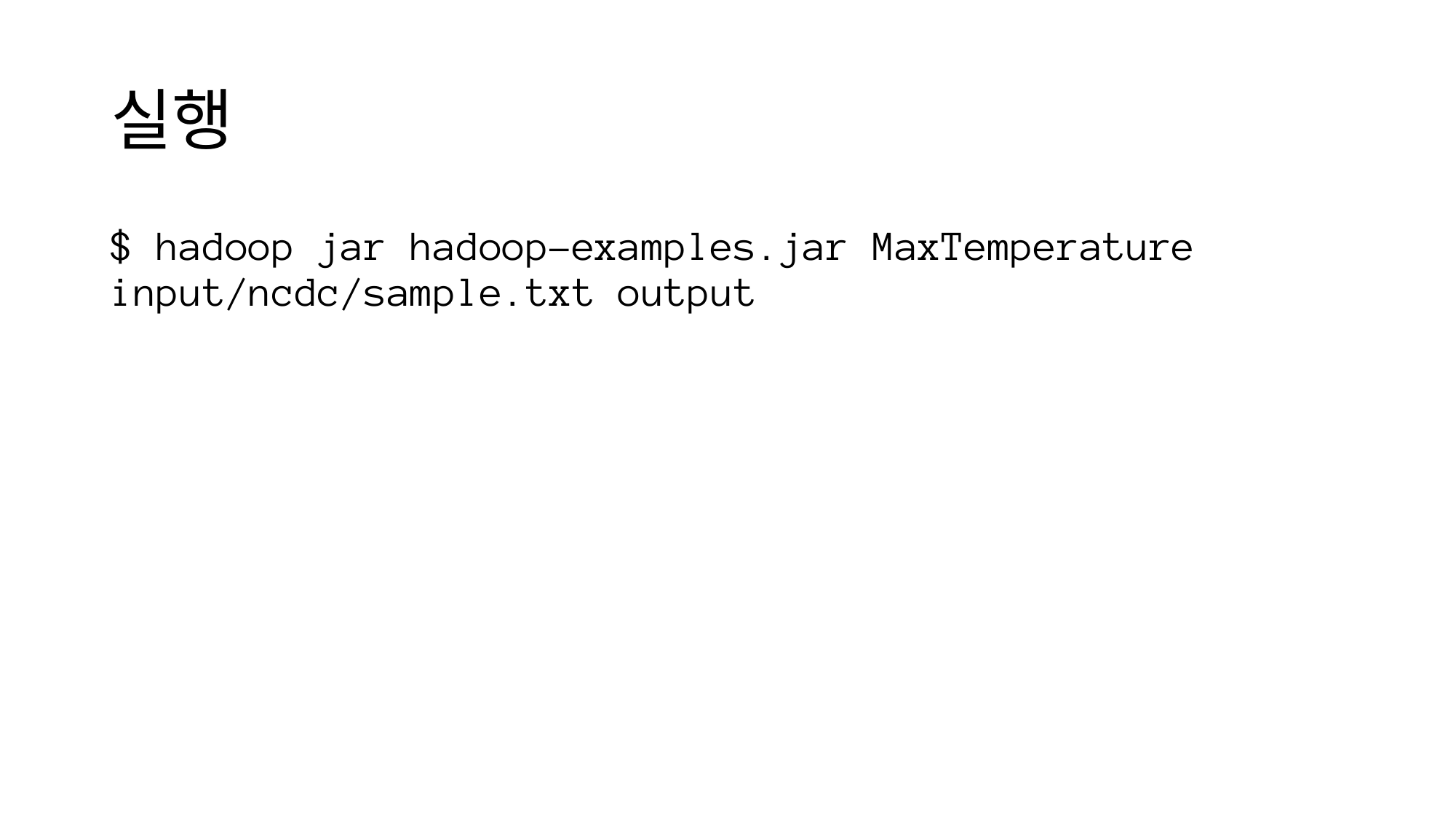

# 실행
$ hadoop jar hadoop-examples.jar MaxTemperature input/ncdc/sample.txt output